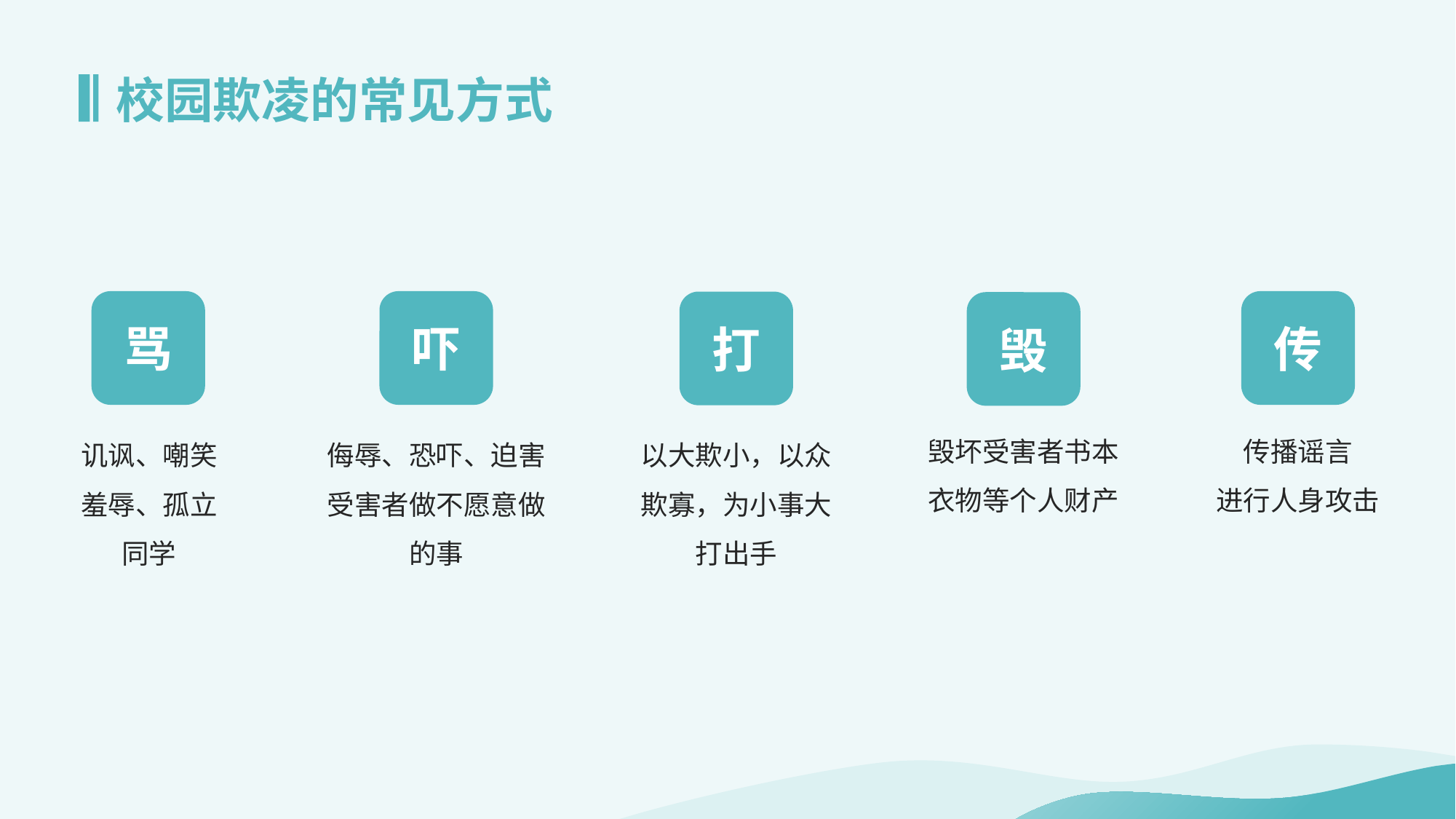

# 校园欺凌的常见方式
骂
吓
传
打
毁
毁坏受害者书本
衣物等个人财产
传播谣言
进行人身攻击
讥讽、嘲笑
羞辱、孤立
同学
侮辱、恐吓、迫害受害者做不愿意做的事
以大欺小，以众
欺寡，为小事大
打出手